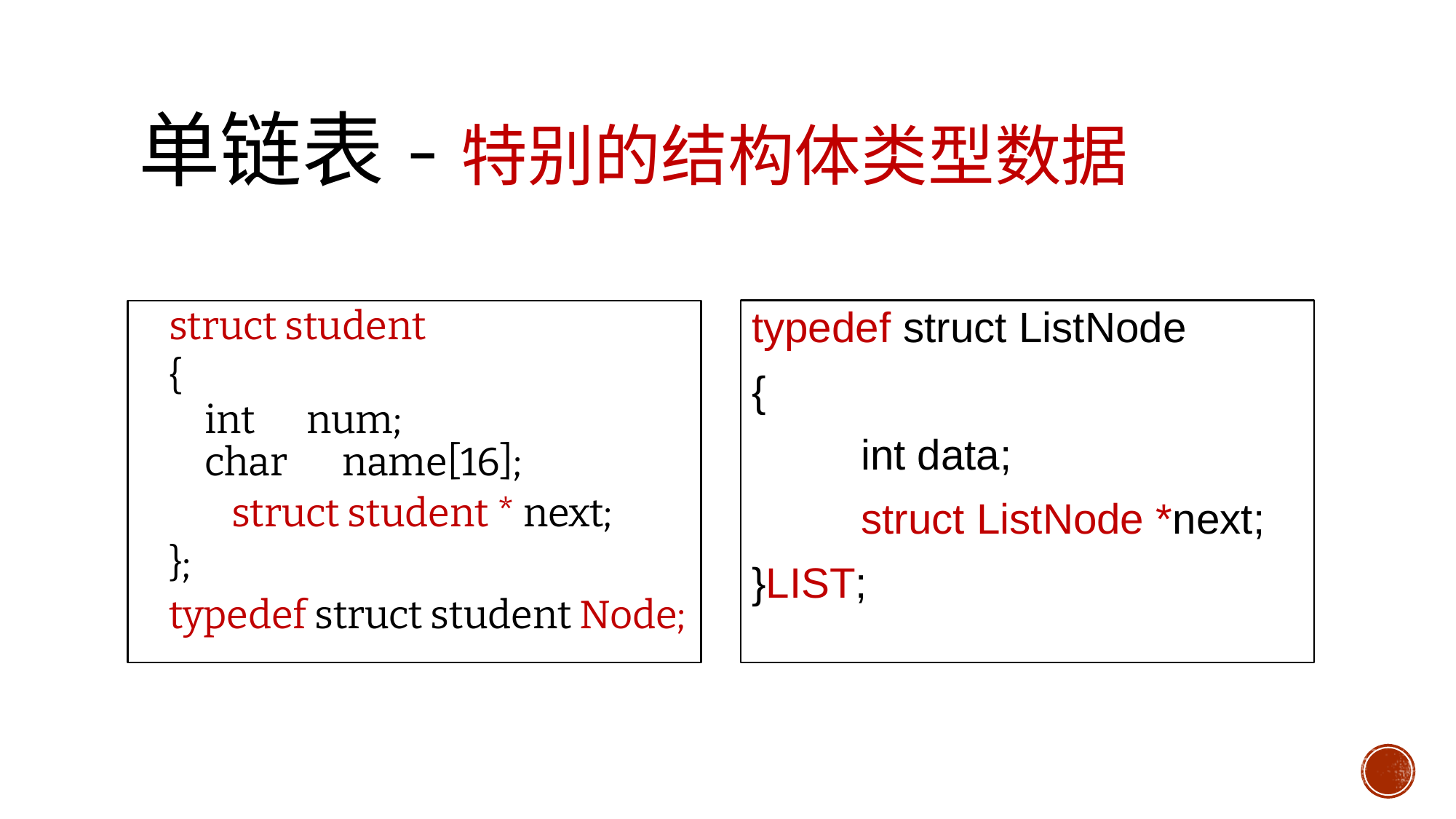

# 单链表-特别的结构体类型数据
struct student
{
	  int    	  num;
	  char       name[16];
        struct student * next;
};
typedef struct student Node;

typedef struct ListNode
{
	int data;
	struct ListNode *next;
}LIST;